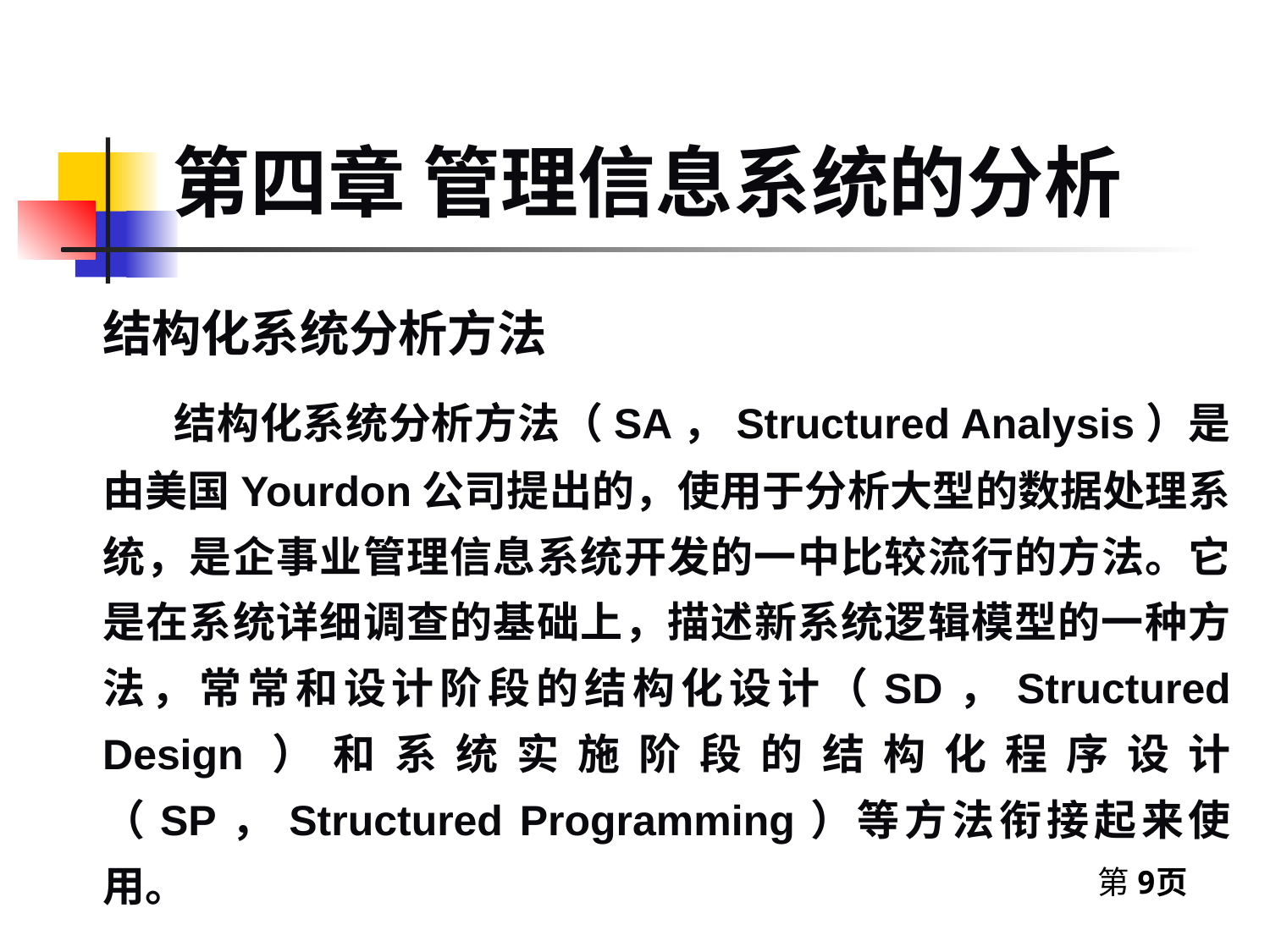

第四章 管理信息系统的分析
结构化系统分析方法
     结构化系统分析方法（SA，Structured Analysis）是由美国Yourdon公司提出的，使用于分析大型的数据处理系统，是企事业管理信息系统开发的一中比较流行的方法。它是在系统详细调查的基础上，描述新系统逻辑模型的一种方法，常常和设计阶段的结构化设计（SD，Structured Design）和系统实施阶段的结构化程序设计（SP，Structured Programming）等方法衔接起来使用。